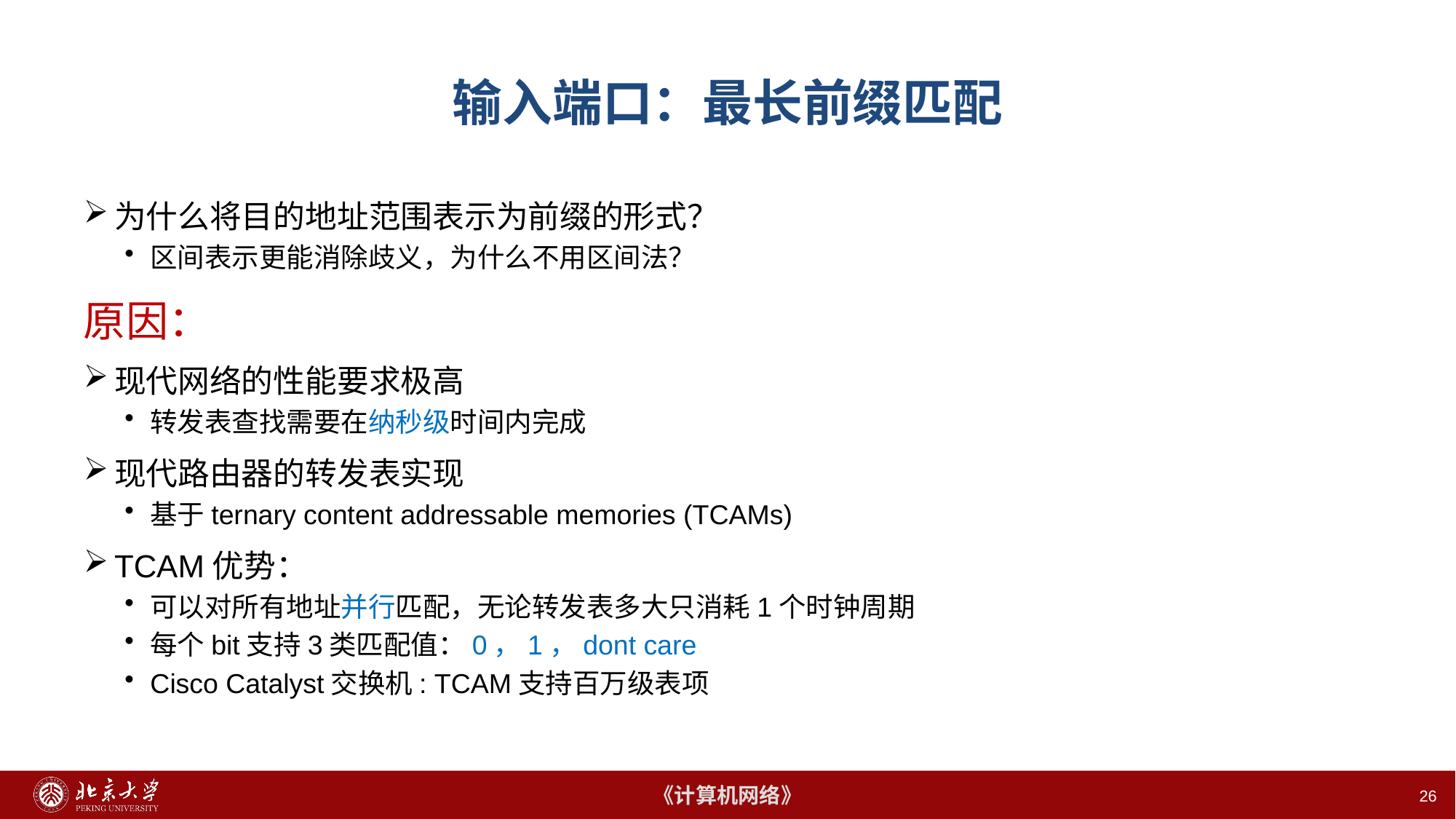

# 输入端口：最长前缀匹配
为什么将目的地址范围表示为前缀的形式？
区间表示更能消除歧义，为什么不用区间法？
原因：
现代网络的性能要求极高
转发表查找需要在纳秒级时间内完成
现代路由器的转发表实现
基于ternary content addressable memories (TCAMs)
TCAM优势：
可以对所有地址并行匹配，无论转发表多大只消耗1个时钟周期
每个bit支持3类匹配值：0，1，dont care
Cisco Catalyst交换机: TCAM支持百万级表项

26